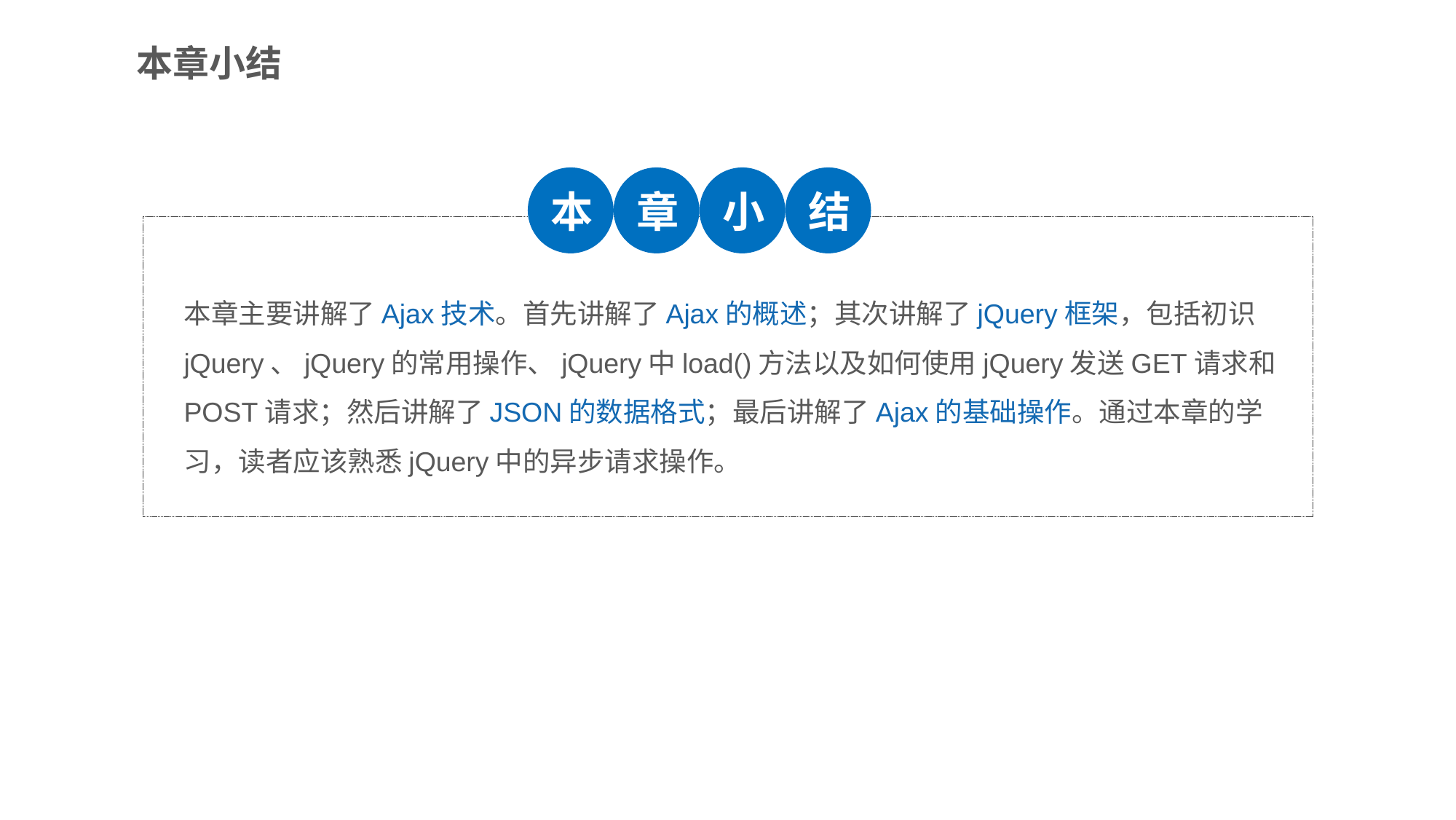

本章小结
本
章
小
结

本章主要讲解了Ajax技术。首先讲解了Ajax的概述；其次讲解了jQuery框架，包括初识jQuery、jQuery的常用操作、jQuery中load()方法以及如何使用jQuery发送GET请求和POST请求；然后讲解了JSON的数据格式；最后讲解了Ajax的基础操作。通过本章的学习，读者应该熟悉jQuery中的异步请求操作。